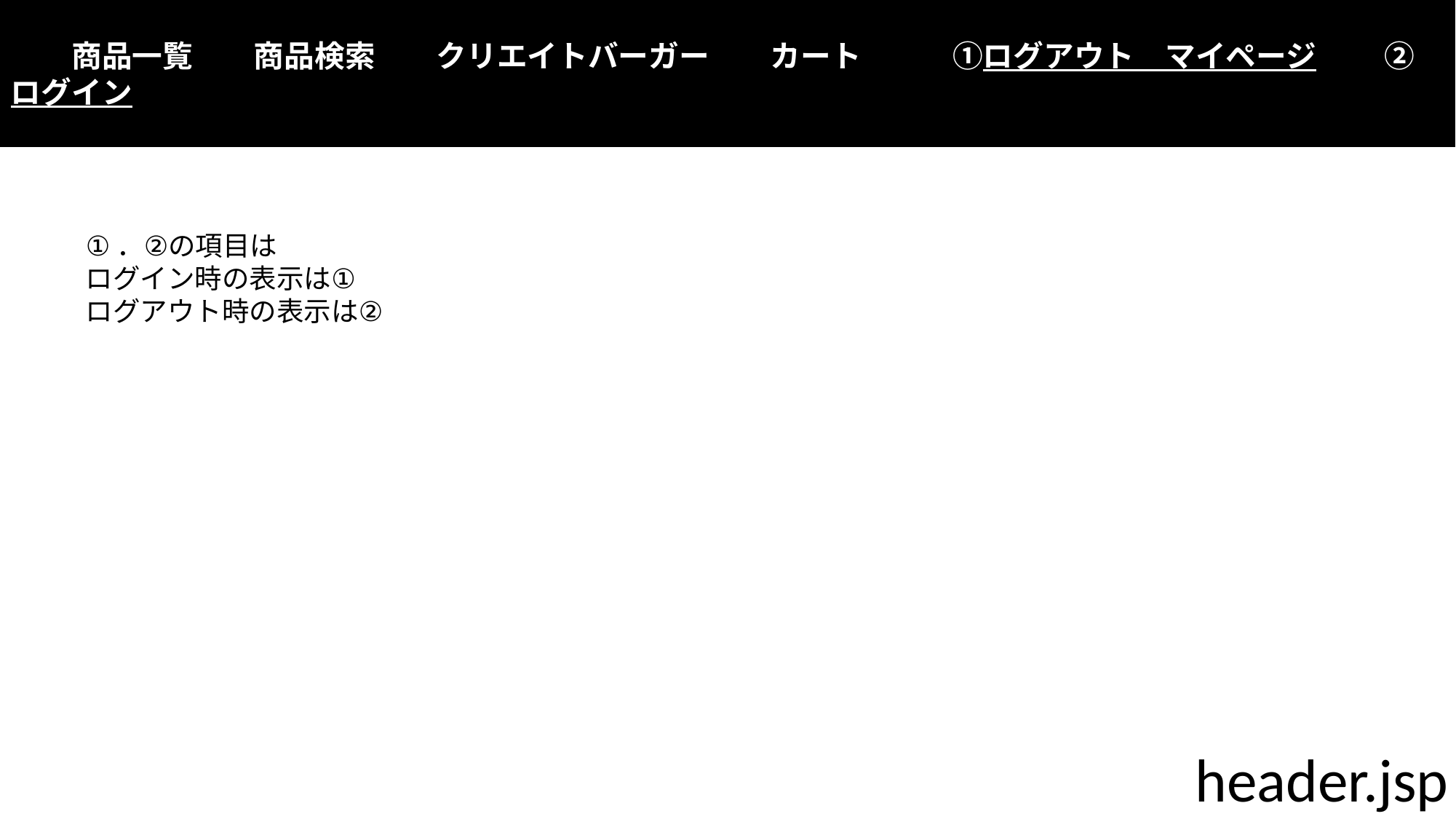

商品一覧　　商品検索　　クリエイトバーガー　　カート　　　①ログアウト　マイページ　　 ②ログイン
①．②の項目は
ログイン時の表示は①
ログアウト時の表示は②
header.jsp